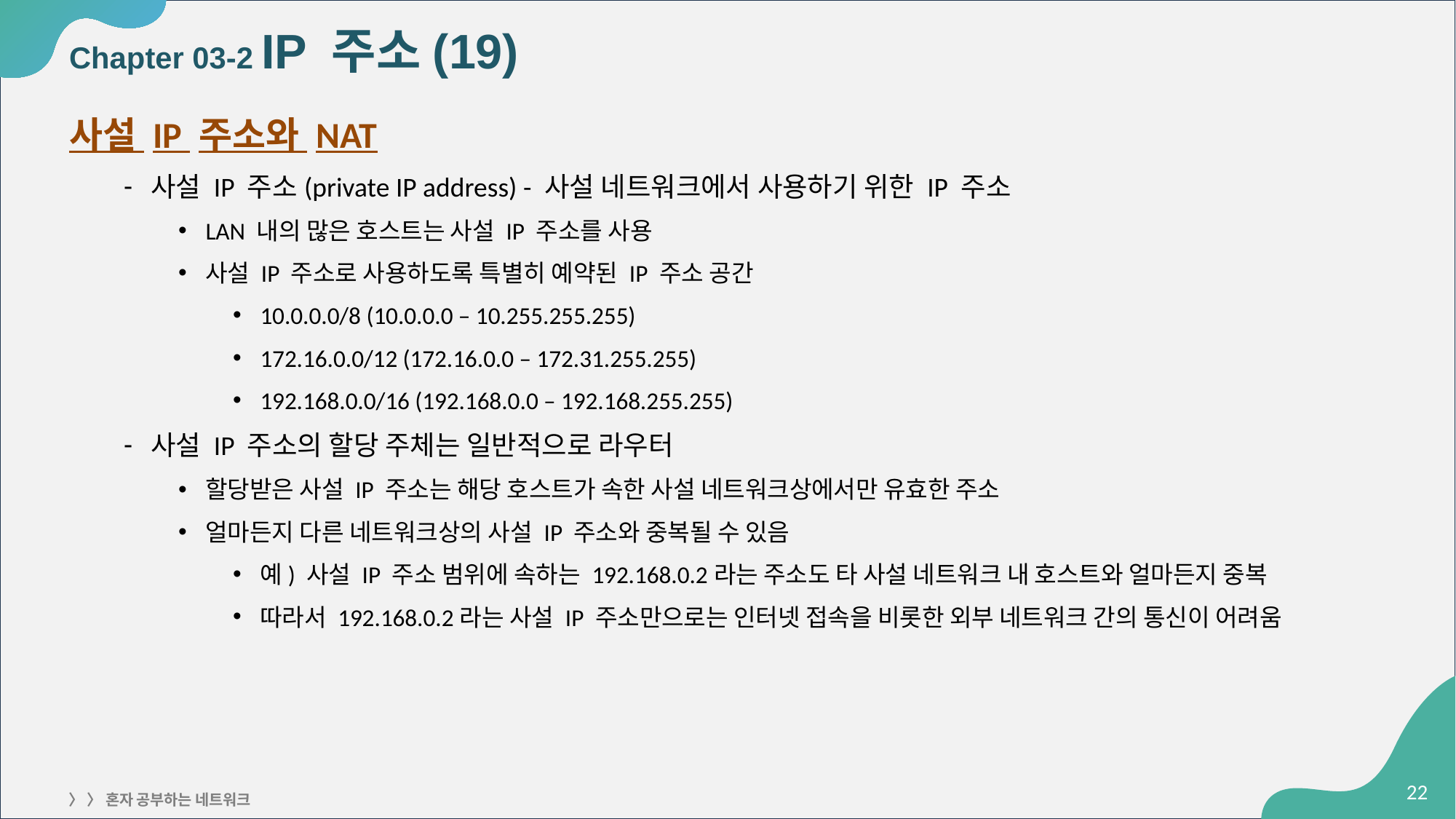

# Chapter 03-2 IP 주소(19)
사설 IP 주소와 NAT
사설 IP 주소(private IP address) - 사설 네트워크에서 사용하기 위한 IP 주소
LAN 내의 많은 호스트는 사설 IP 주소를 사용
사설 IP 주소로 사용하도록 특별히 예약된 IP 주소 공간
10.0.0.0/8 (10.0.0.0 – 10.255.255.255)
172.16.0.0/12 (172.16.0.0 – 172.31.255.255)
192.168.0.0/16 (192.168.0.0 – 192.168.255.255)
사설 IP 주소의 할당 주체는 일반적으로 라우터
할당받은 사설 IP 주소는 해당 호스트가 속한 사설 네트워크상에서만 유효한 주소
얼마든지 다른 네트워크상의 사설 IP 주소와 중복될 수 있음
예) 사설 IP 주소 범위에 속하는 192.168.0.2라는 주소도 타 사설 네트워크 내 호스트와 얼마든지 중복
따라서 192.168.0.2라는 사설 IP 주소만으로는 인터넷 접속을 비롯한 외부 네트워크 간의 통신이 어려움
22
〉 〉 혼자 공부하는 네트워크